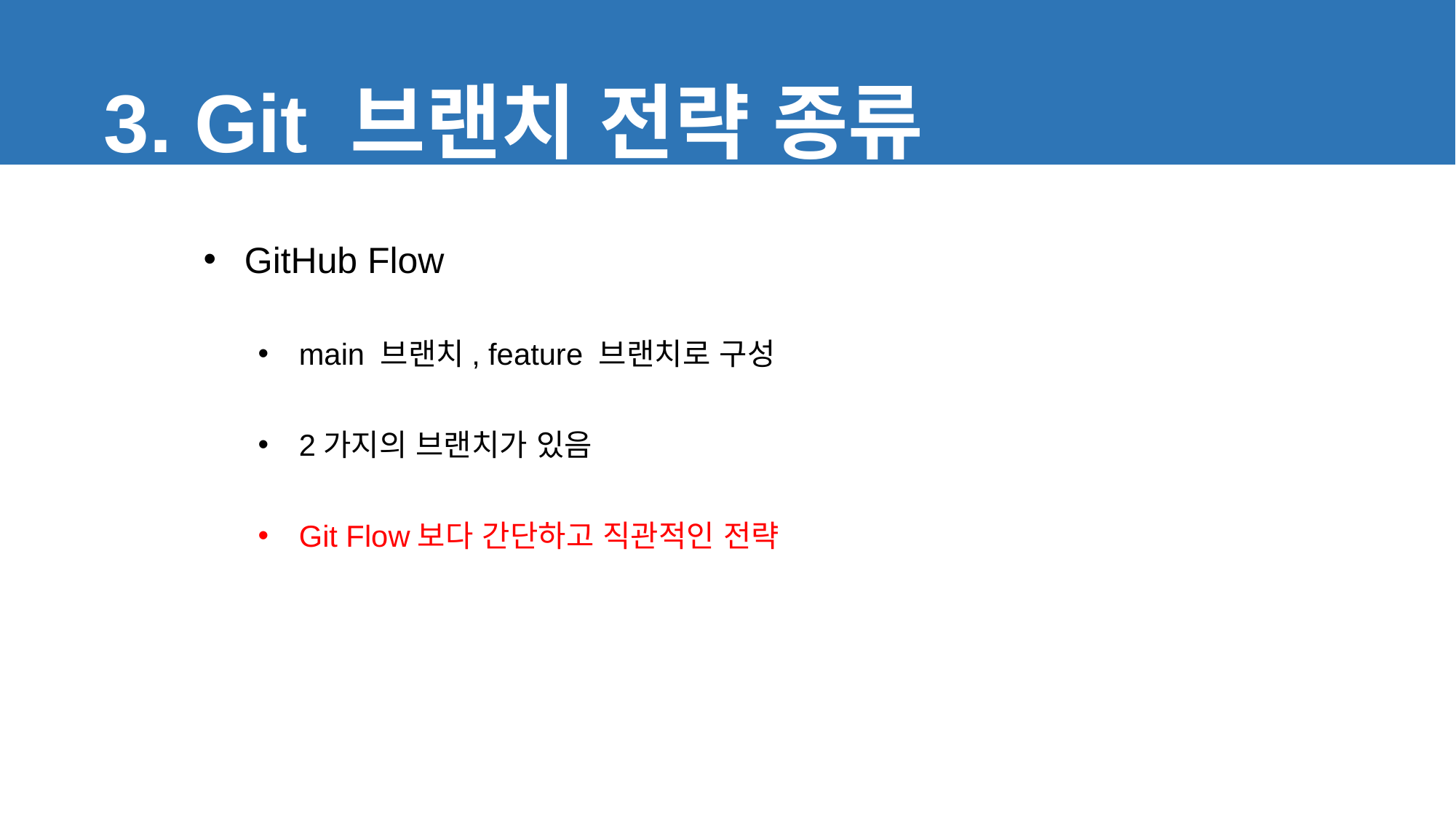

3. Git 브랜치 전략 종류
GitHub Flow
main 브랜치, feature 브랜치로 구성
2가지의 브랜치가 있음
Git Flow보다 간단하고 직관적인 전략